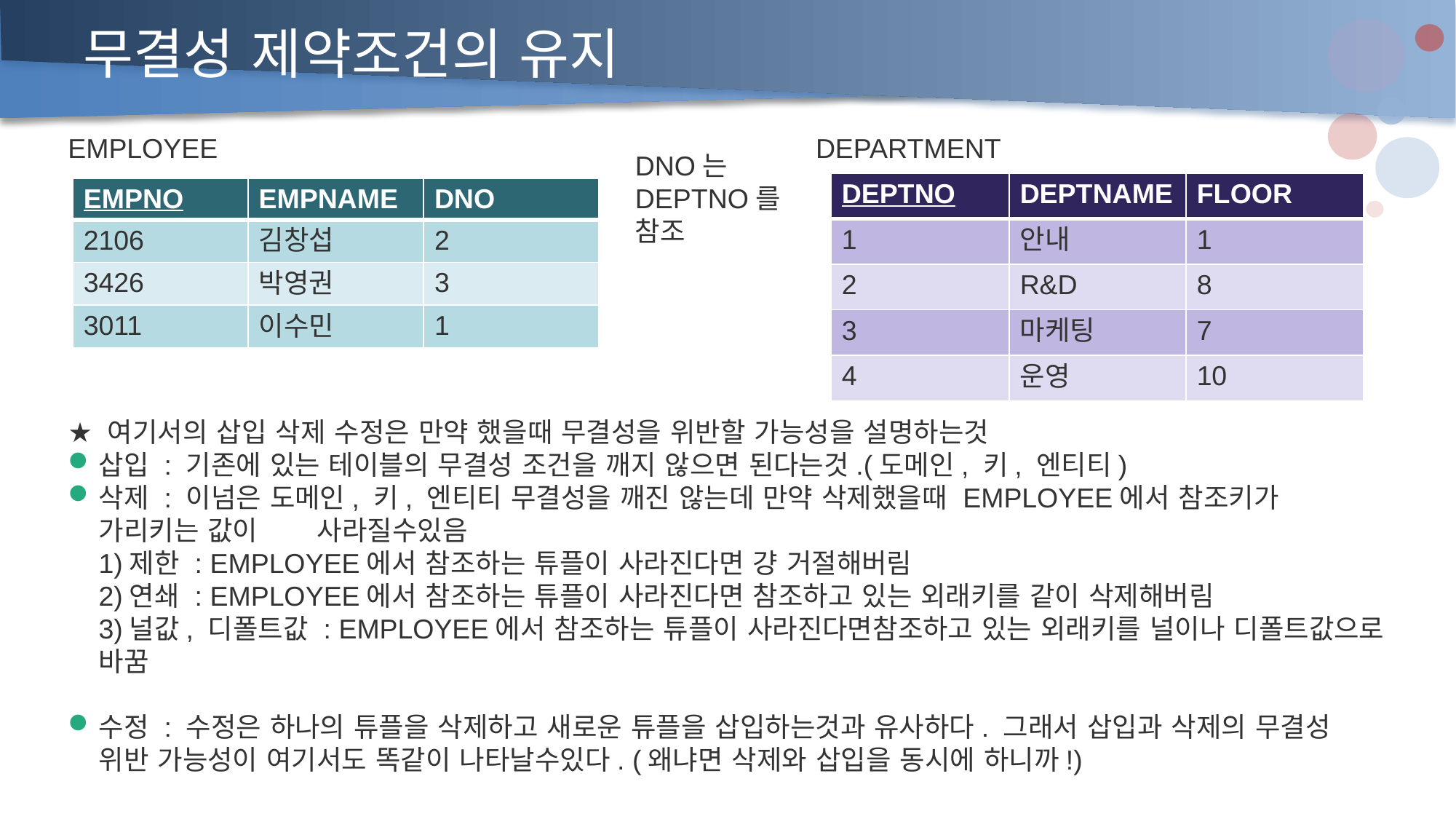

무결성 제약조건의 유지
EMPLOYEE
DEPARTMENT
DNO는
DEPTNO를 참조
| DEPTNO | DEPTNAME | FLOOR |
| --- | --- | --- |
| 1 | 안내 | 1 |
| 2 | R&D | 8 |
| 3 | 마케팅 | 7 |
| 4 | 운영 | 10 |
| EMPNO | EMPNAME | DNO |
| --- | --- | --- |
| 2106 | 김창섭 | 2 |
| 3426 | 박영권 | 3 |
| 3011 | 이수민 | 1 |
★ 여기서의 삽입 삭제 수정은 만약 했을때 무결성을 위반할 가능성을 설명하는것
삽입 : 기존에 있는 테이블의 무결성 조건을 깨지 않으면 된다는것.(도메인, 키, 엔티티)
삭제 : 이넘은 도메인, 키, 엔티티 무결성을 깨진 않는데 만약 삭제했을때 EMPLOYEE에서 참조키가 가리키는 값이 	사라질수있음
	1)제한 : EMPLOYEE에서 참조하는 튜플이 사라진다면 걍 거절해버림
	2)연쇄 : EMPLOYEE에서 참조하는 튜플이 사라진다면 참조하고 있는 외래키를 같이 삭제해버림
	3)널값, 디폴트값 : EMPLOYEE에서 참조하는 튜플이 사라진다면참조하고 있는 외래키를 널이나 디폴트값으로 바꿈

수정 : 수정은 하나의 튜플을 삭제하고 새로운 튜플을 삽입하는것과 유사하다. 그래서 삽입과 삭제의 무결성 위반 가능성이 여기서도 똑같이 나타날수있다. (왜냐면 삭제와 삽입을 동시에 하니까!)